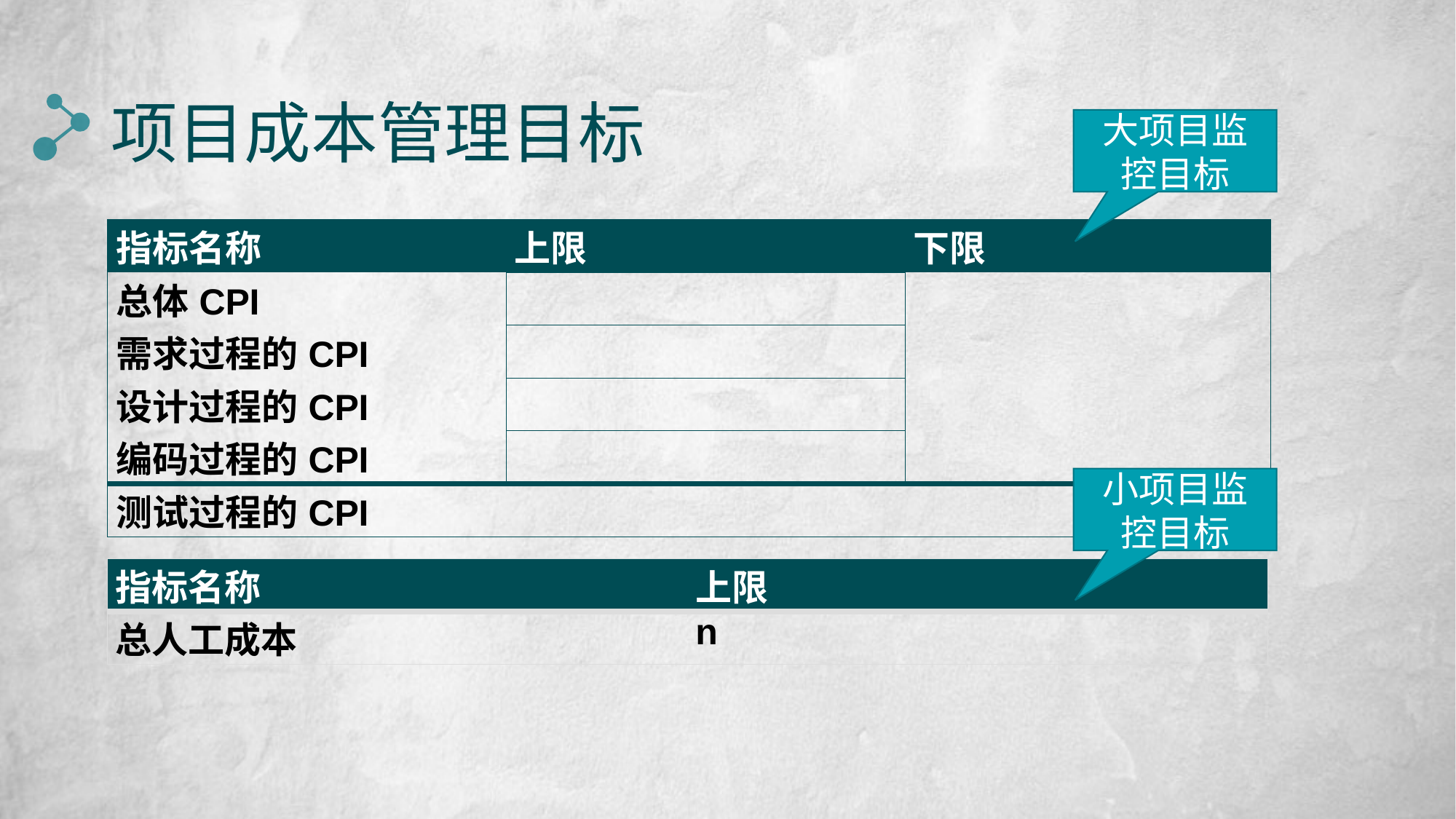

# 项目成本管理目标
大项目监控目标
| 指标名称 | 上限 | 下限 |
| --- | --- | --- |
| 总体CPI |  |  |
| 需求过程的CPI |  |  |
| 设计过程的CPI |  |  |
| 编码过程的CPI |  |  |
| 测试过程的CPI |  |  |
小项目监控目标
| 指标名称 | 上限 |
| --- | --- |
| 总人工成本 | n |